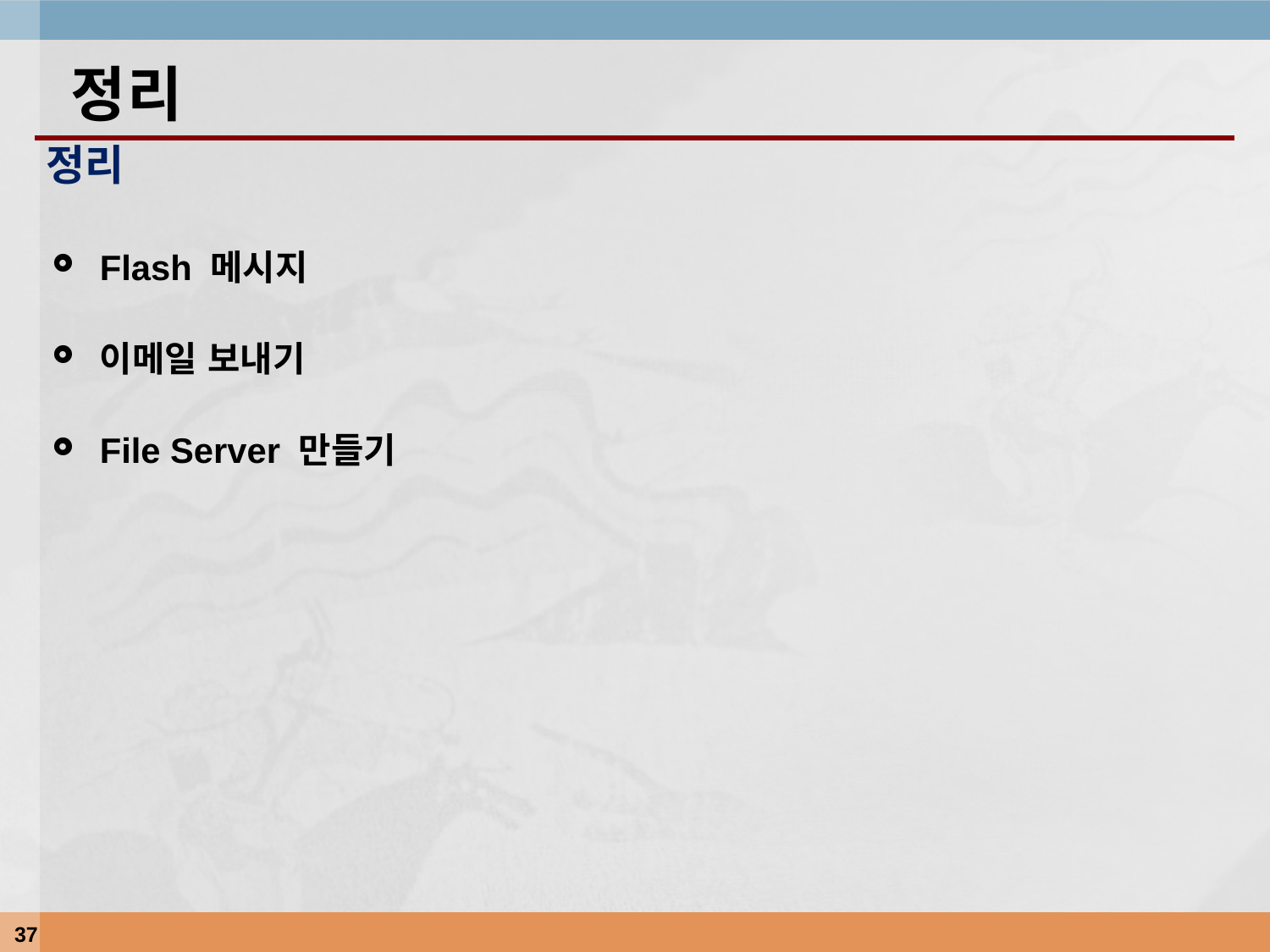

# 정리
정리
Flash 메시지
이메일 보내기
File Server 만들기